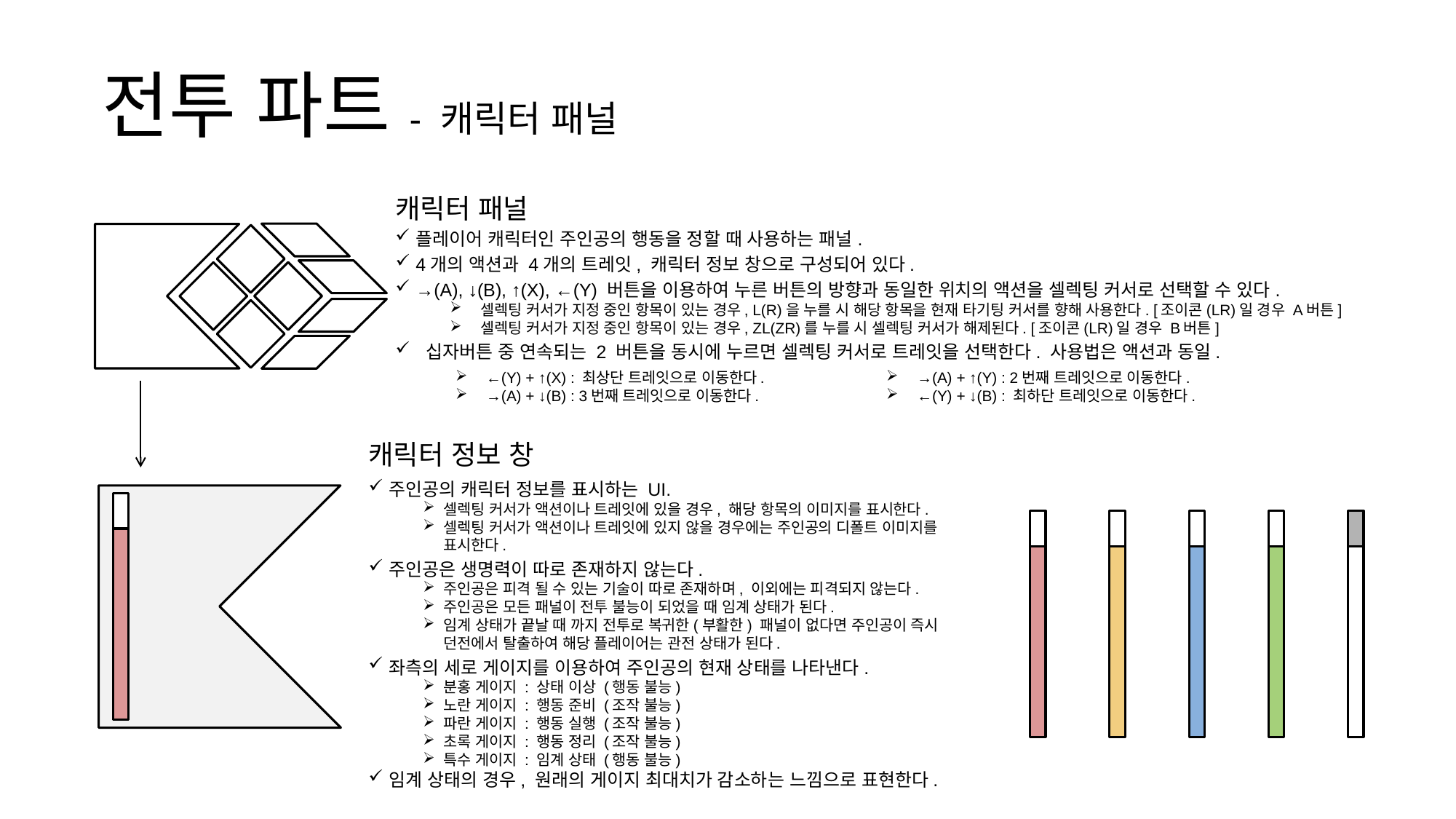

전투 파트 - 캐릭터 패널
캐릭터 패널

플레이어 캐릭터인 주인공의 행동을 정할 때 사용하는 패널.

4개의 액션과 4개의 트레잇, 캐릭터 정보 창으로 구성되어 있다.

→(A), ↓(B), ↑(X), ←(Y) 버튼을 이용하여 누른 버튼의 방향과 동일한 위치의 액션을 셀렉팅 커서로 선택할 수 있다.
셀렉팅 커서가 지정 중인 항목이 있는 경우, L(R)을 누를 시 해당 항목을 현재 타기팅 커서를 향해 사용한다. [조이콘(LR)일 경우 A버튼]
셀렉팅 커서가 지정 중인 항목이 있는 경우, ZL(ZR)를 누를 시 셀렉팅 커서가 해제된다. [조이콘(LR)일 경우 B버튼]

십자버튼 중 연속되는 2 버튼을 동시에 누르면 셀렉팅 커서로 트레잇을 선택한다. 사용법은 액션과 동일.

←(Y) + ↑(X) : 최상단 트레잇으로 이동한다.
→(A) + ↓(B) : 3번째 트레잇으로 이동한다.
→(A) + ↑(Y) : 2번째 트레잇으로 이동한다.
←(Y) + ↓(B) : 최하단 트레잇으로 이동한다.
캐릭터 정보 창

주인공의 캐릭터 정보를 표시하는 UI.
셀렉팅 커서가 액션이나 트레잇에 있을 경우, 해당 항목의 이미지를 표시한다.
셀렉팅 커서가 액션이나 트레잇에 있지 않을 경우에는 주인공의 디폴트 이미지를 표시한다.

주인공은 생명력이 따로 존재하지 않는다.
주인공은 피격 될 수 있는 기술이 따로 존재하며, 이외에는 피격되지 않는다.
주인공은 모든 패널이 전투 불능이 되었을 때 임계 상태가 된다.
임계 상태가 끝날 때 까지 전투로 복귀한(부활한) 패널이 없다면 주인공이 즉시  던전에서 탈출하여 해당 플레이어는 관전 상태가 된다.

좌측의 세로 게이지를 이용하여 주인공의 현재 상태를 나타낸다.
분홍 게이지 : 상태 이상 (행동 불능)
노란 게이지 : 행동 준비 (조작 불능)
파란 게이지 : 행동 실행 (조작 불능)
초록 게이지 : 행동 정리 (조작 불능)
특수 게이지 : 임계 상태 (행동 불능)
임계 상태의 경우, 원래의 게이지 최대치가 감소하는 느낌으로 표현한다.